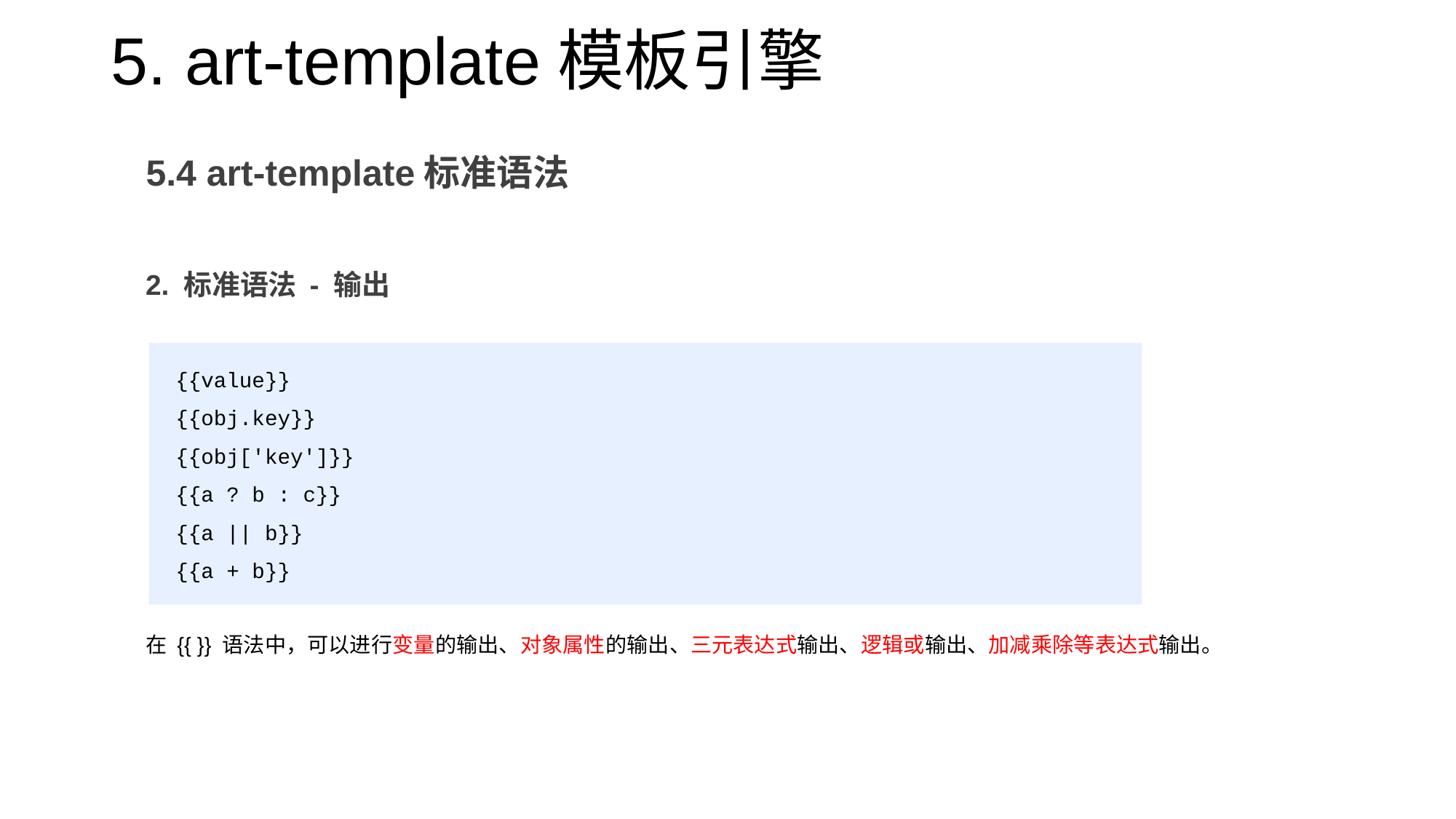

# 5. art-template模板引擎
5.4 art-template标准语法
2. 标准语法 - 输出

{{value}}
{{obj.key}}
{{obj['key']}}
{{a ? b : c}}
{{a || b}}
{{a + b}}
在 {{ }} 语法中，可以进行变量的输出、对象属性的输出、三元表达式输出、逻辑或输出、加减乘除等表达式输出。